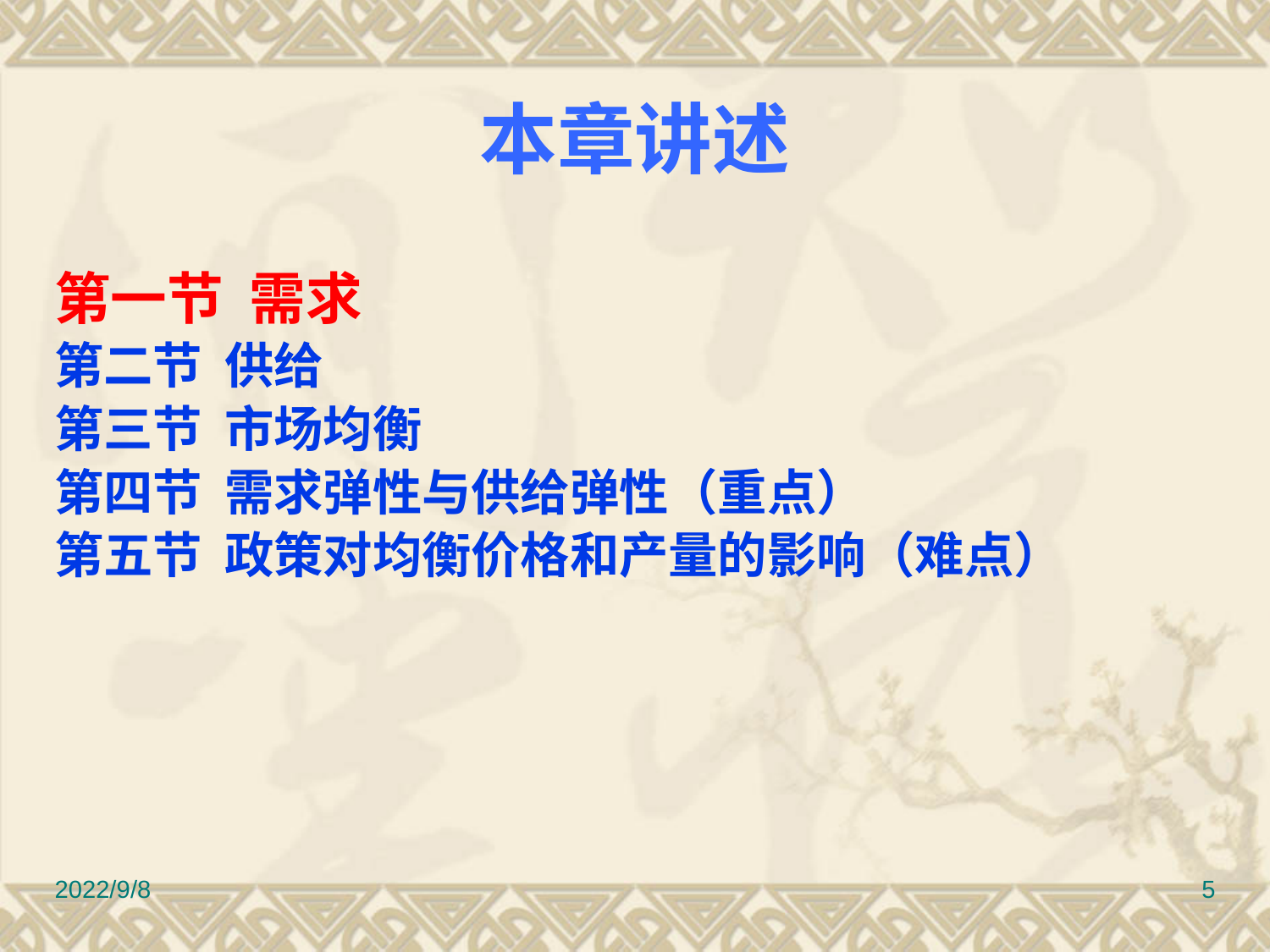

本章讲述
第一节  需求
第二节  供给
第三节  市场均衡
第四节  需求弹性与供给弹性（重点）
第五节  政策对均衡价格和产量的影响（难点）
2022/9/8
5